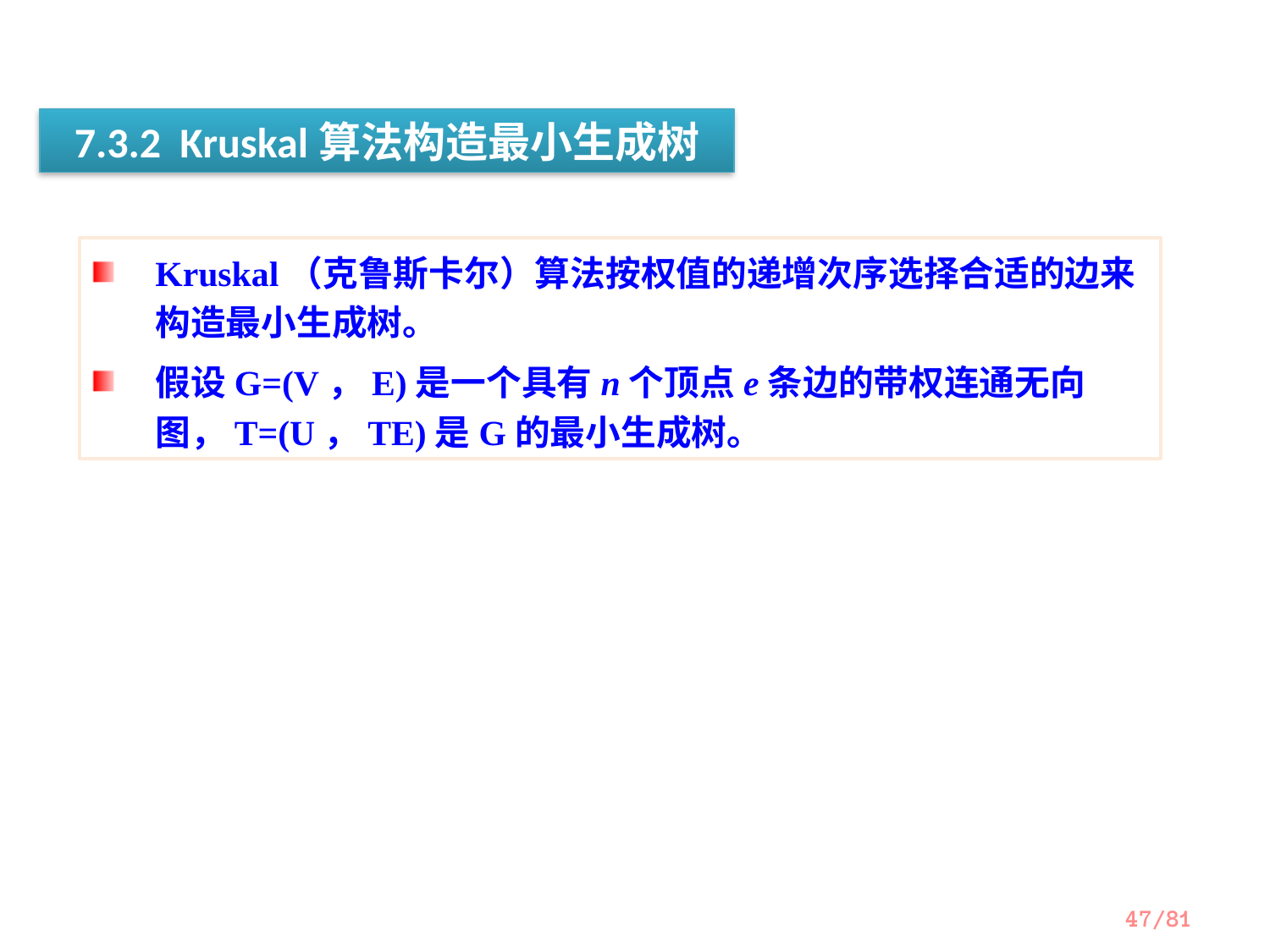

7.3.2  Kruskal算法构造最小生成树
Kruskal（克鲁斯卡尔）算法按权值的递增次序选择合适的边来构造最小生成树。
假设G=(V，E)是一个具有n个顶点e条边的带权连通无向图，T=(U，TE)是G的最小生成树。
47/81